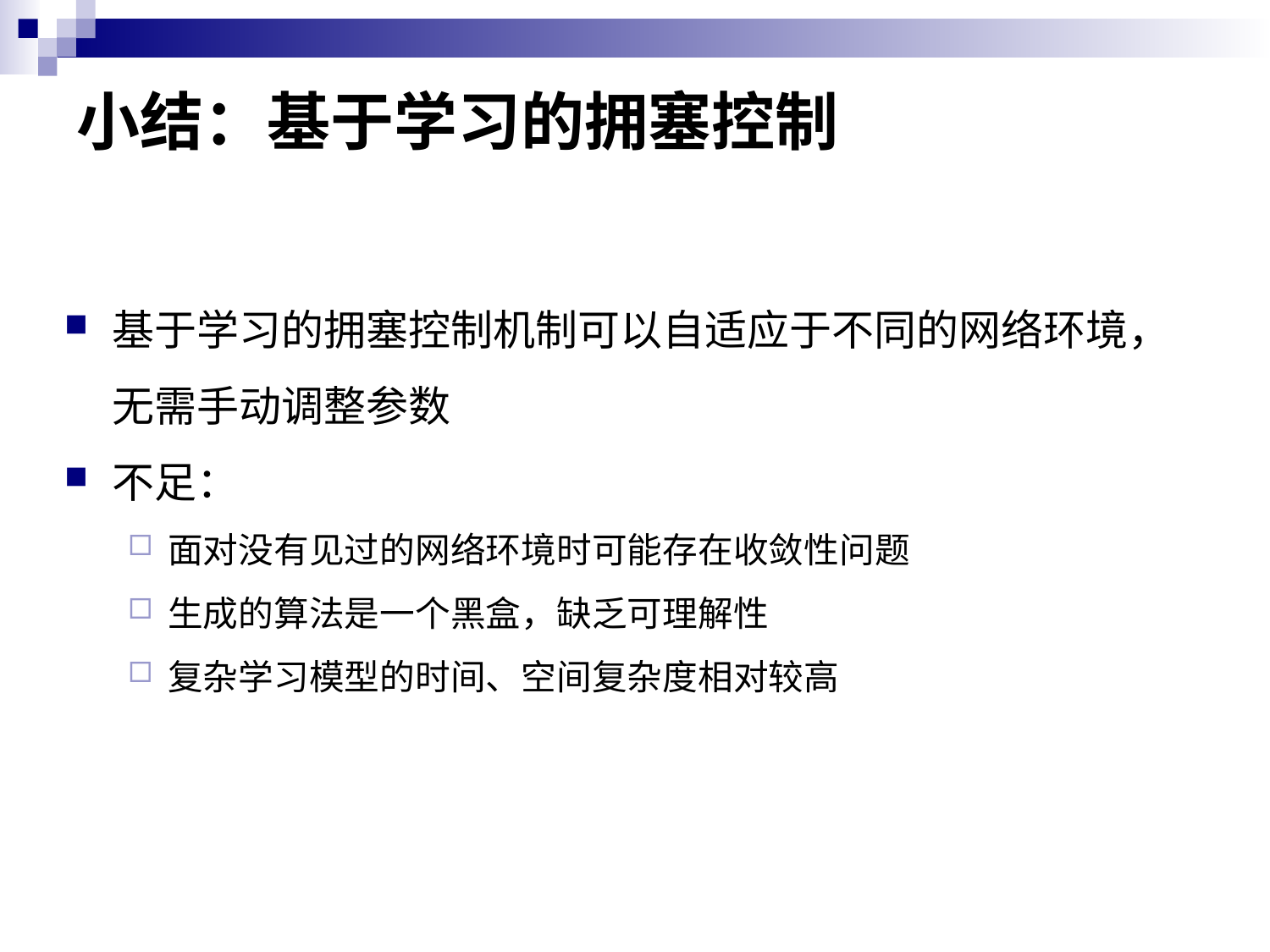

# 小结：基于学习的拥塞控制
基于学习的拥塞控制机制可以自适应于不同的网络环境，无需手动调整参数
不足：
面对没有见过的网络环境时可能存在收敛性问题
生成的算法是一个黑盒，缺乏可理解性
复杂学习模型的时间、空间复杂度相对较高
47